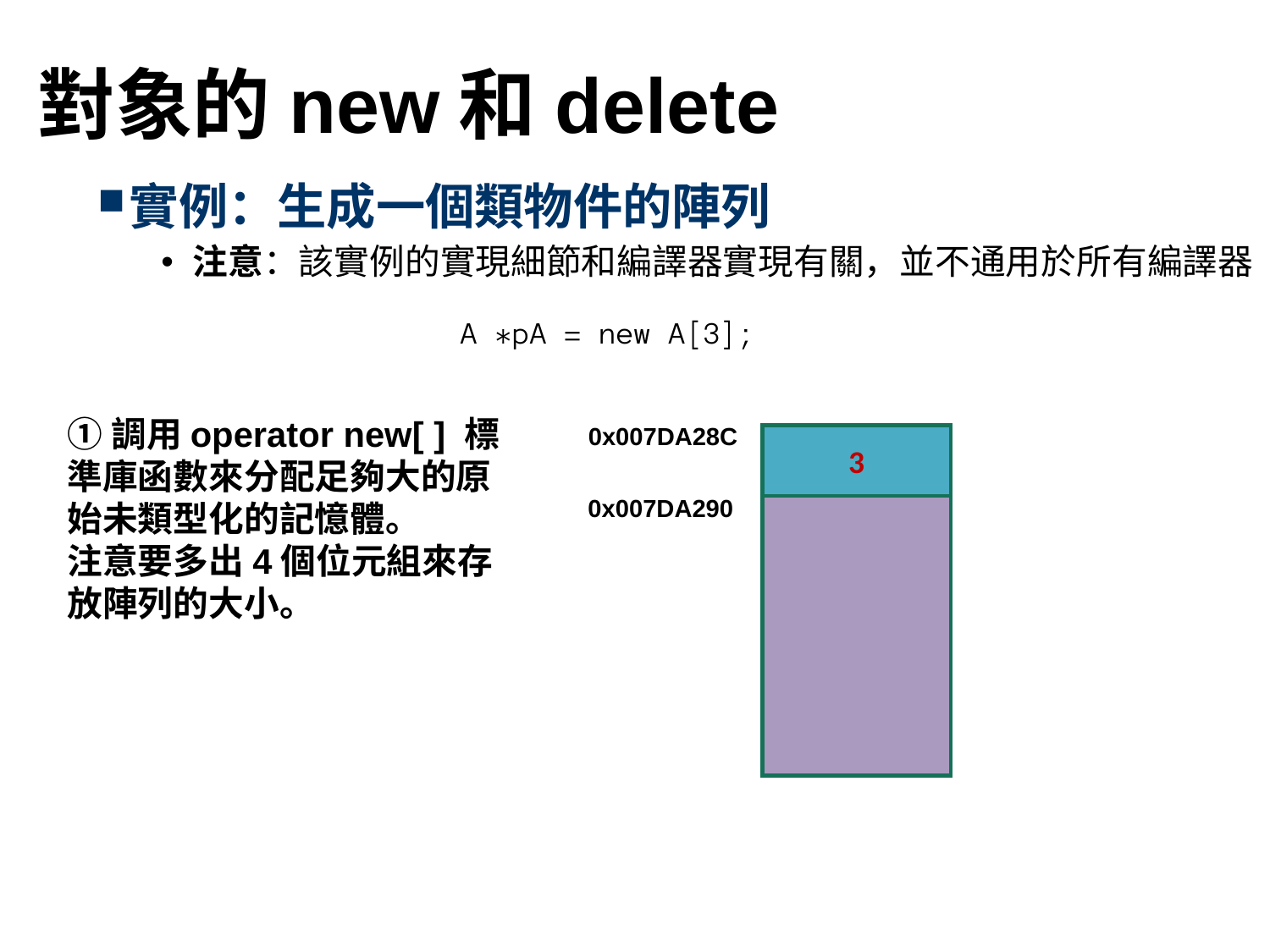

# 對象的new和delete
實例：生成一個類物件的陣列
注意：該實例的實現細節和編譯器實現有關，並不通用於所有編譯器

A *pA = new A[3];
①調用operator new[ ] 標準庫函數來分配足夠大的原始未類型化的記憶體。
注意要多出4個位元組來存放陣列的大小。
0x007DA28C
3

0x007DA290